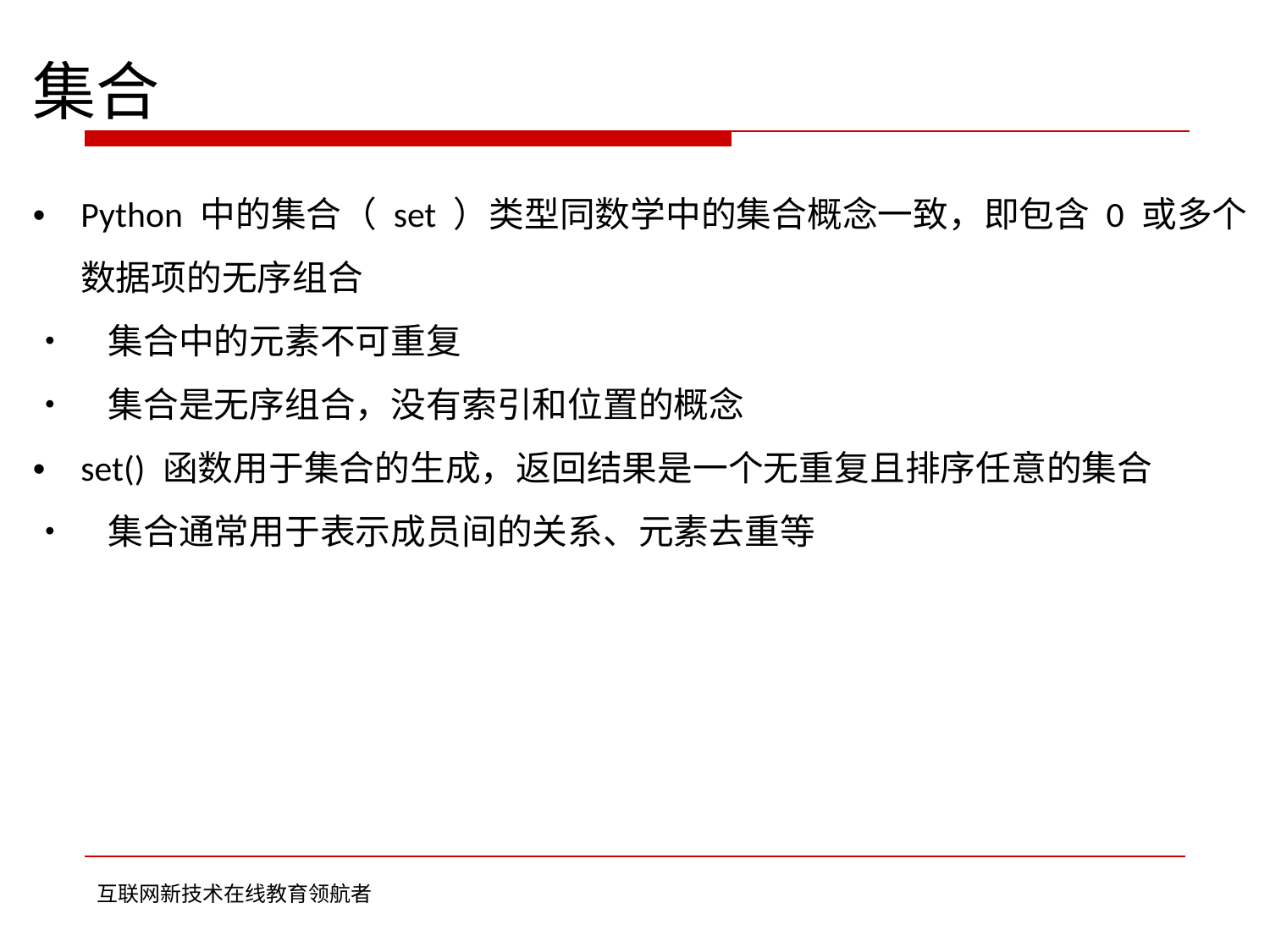

集合

•    Python 中的集合（ set ）类型同数学中的集合概念一致，即包含 0 或多个
	数据项的无序组合
•    集合中的元素不可重复
•    集合是无序组合，没有索引和位置的概念
•    set() 函数用于集合的生成，返回结果是一个无重复且排序任意的集合
•    集合通常用于表示成员间的关系、元素去重等

互联网新技术在线教育领航者